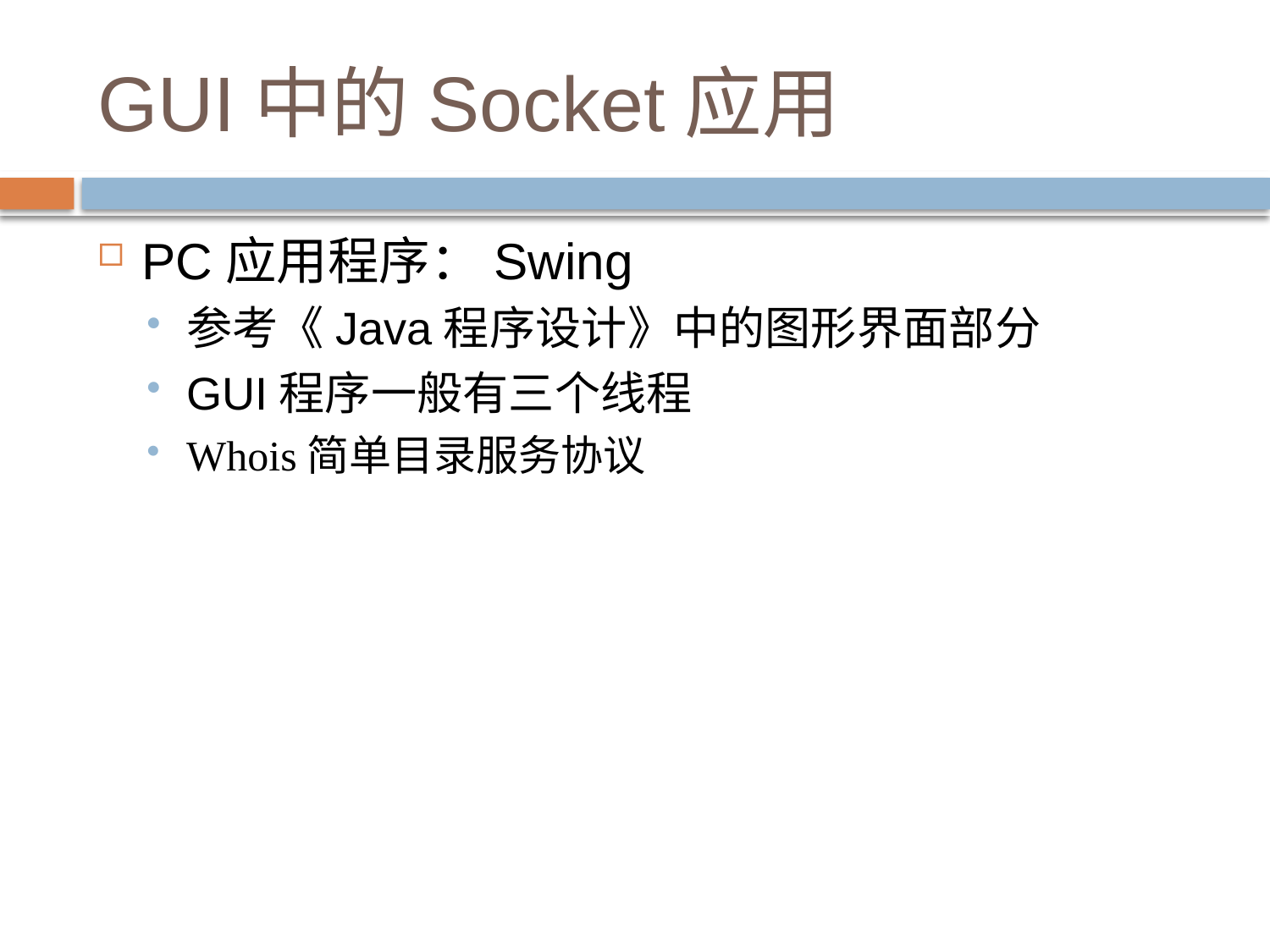

# GUI中的Socket应用
PC应用程序：Swing
参考《Java程序设计》中的图形界面部分
GUI程序一般有三个线程
Whois简单目录服务协议